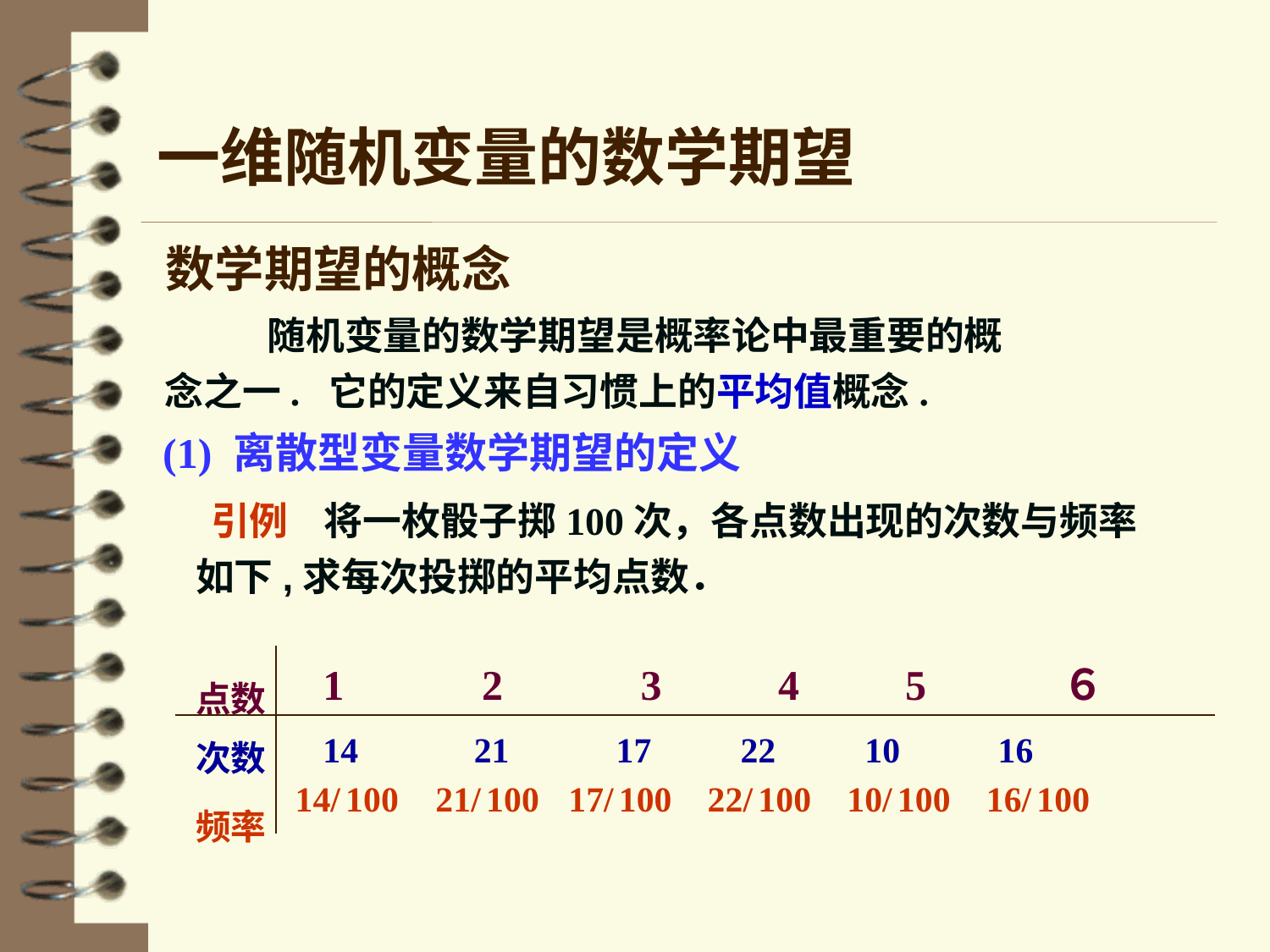

一维随机变量的数学期望
数学期望的概念
        　随机变量的数学期望是概率论中最重要的概念之一.  它的定义来自习惯上的平均值概念.
(1) 离散型变量数学期望的定义
 引例    将一枚骰子掷100次，各点数出现的次数与频率如下,求每次投掷的平均点数．
| 点数 | 1 2 3 4 5 ６ |
| --- | --- |
| 次数 频率 | 14 21 17 22 10 16 14/ 100 21/ 100 17/ 100 22/ 100 10/ 100 16/ 100 |